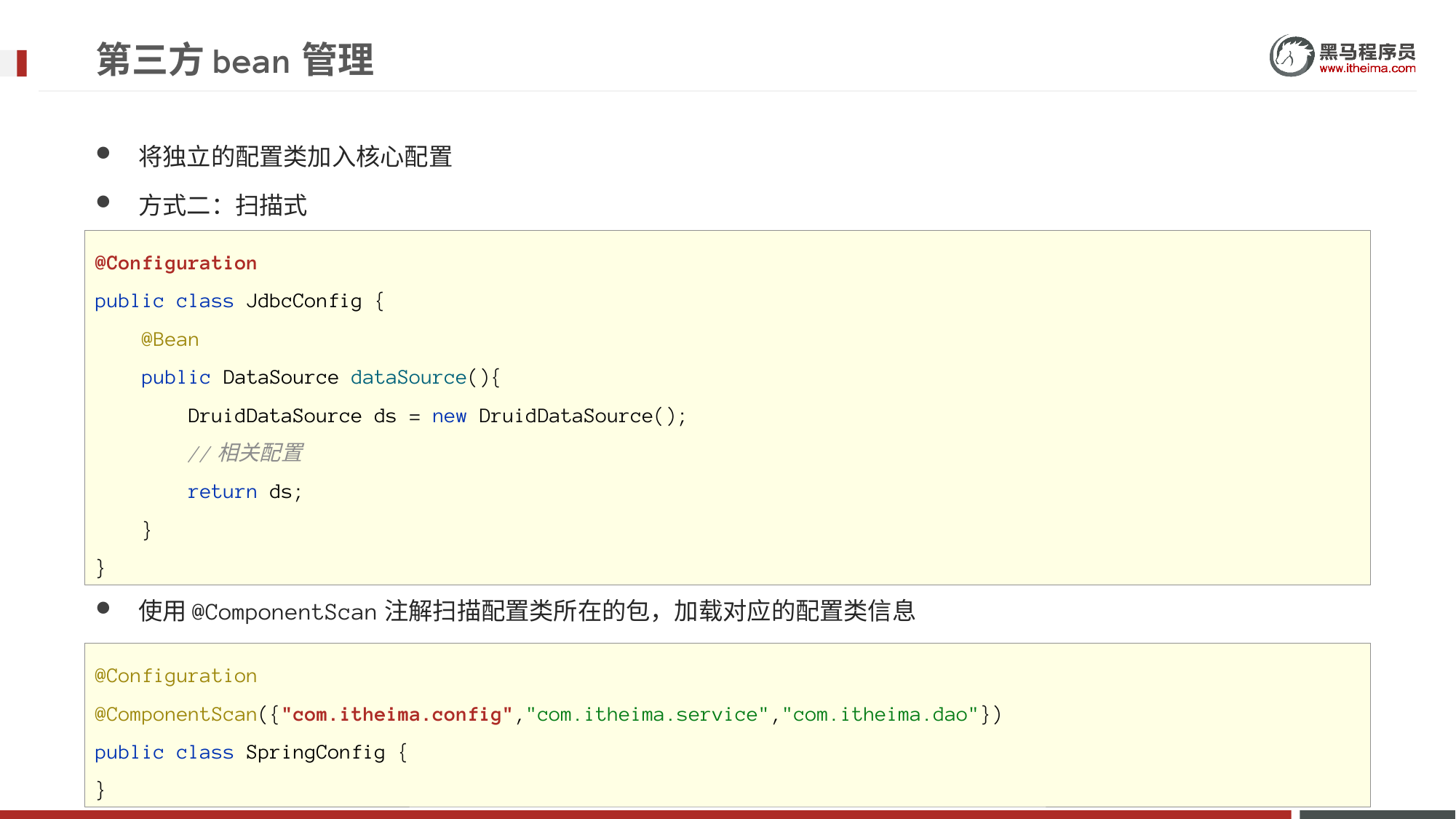

第三方bean管理
将独立的配置类加入核心配置
方式二：扫描式

使用@ComponentScan注解扫描配置类所在的包，加载对应的配置类信息
@Configuration
public class JdbcConfig {
    @Bean
    public DataSource dataSource(){
        DruidDataSource ds = new DruidDataSource();
        //相关配置
        return ds;
    }
}
@Configuration
@ComponentScan({"com.itheima.config","com.itheima.service","com.itheima.dao"})
public class SpringConfig {
}